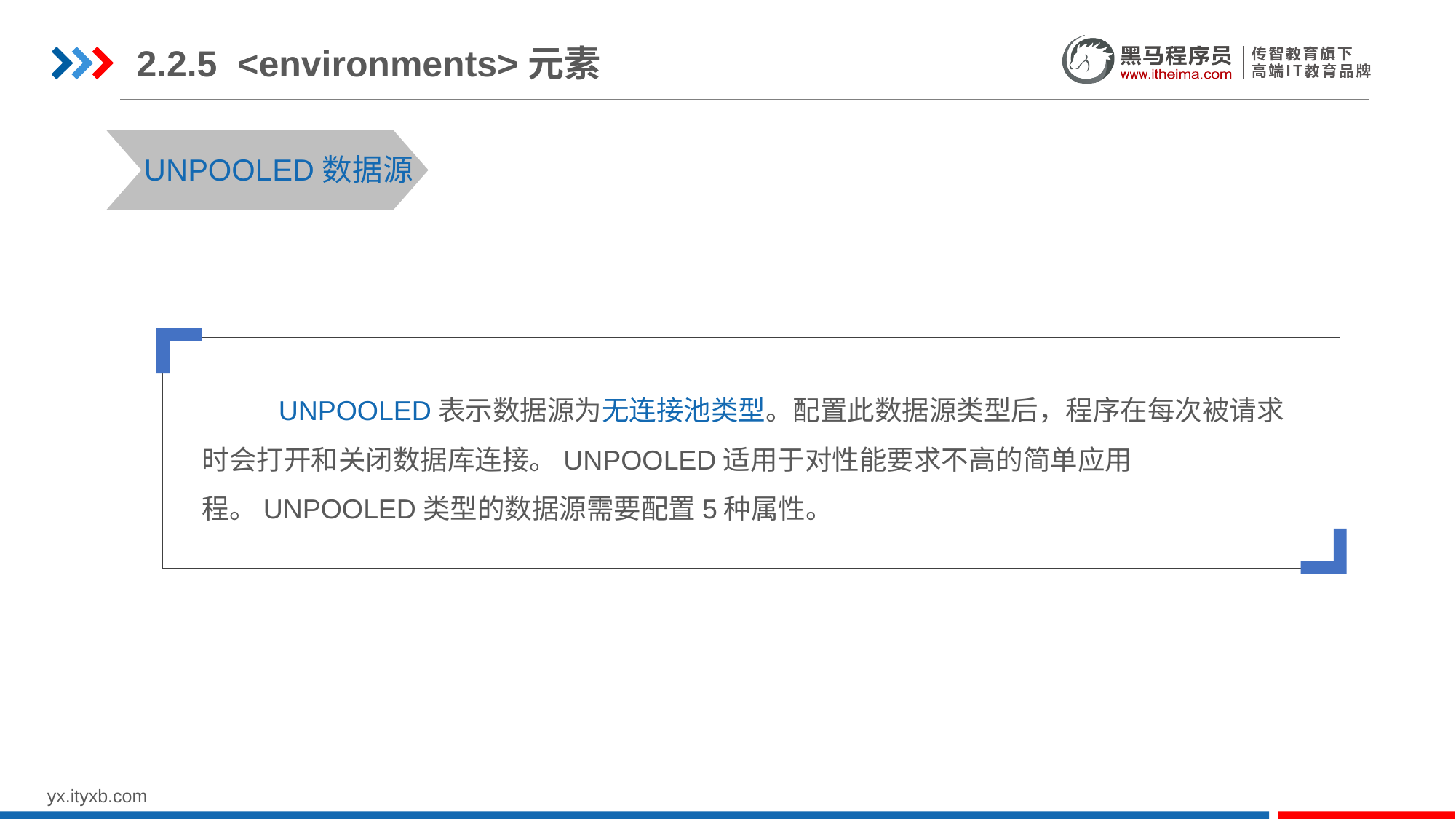

2.2.5  <environments>元素

UNPOOLED数据源

          UNPOOLED表示数据源为无连接池类型。配置此数据源类型后，程序在每次被请求时会打开和关闭数据库连接。UNPOOLED适用于对性能要求不高的简单应用程。UNPOOLED类型的数据源需要配置5种属性。